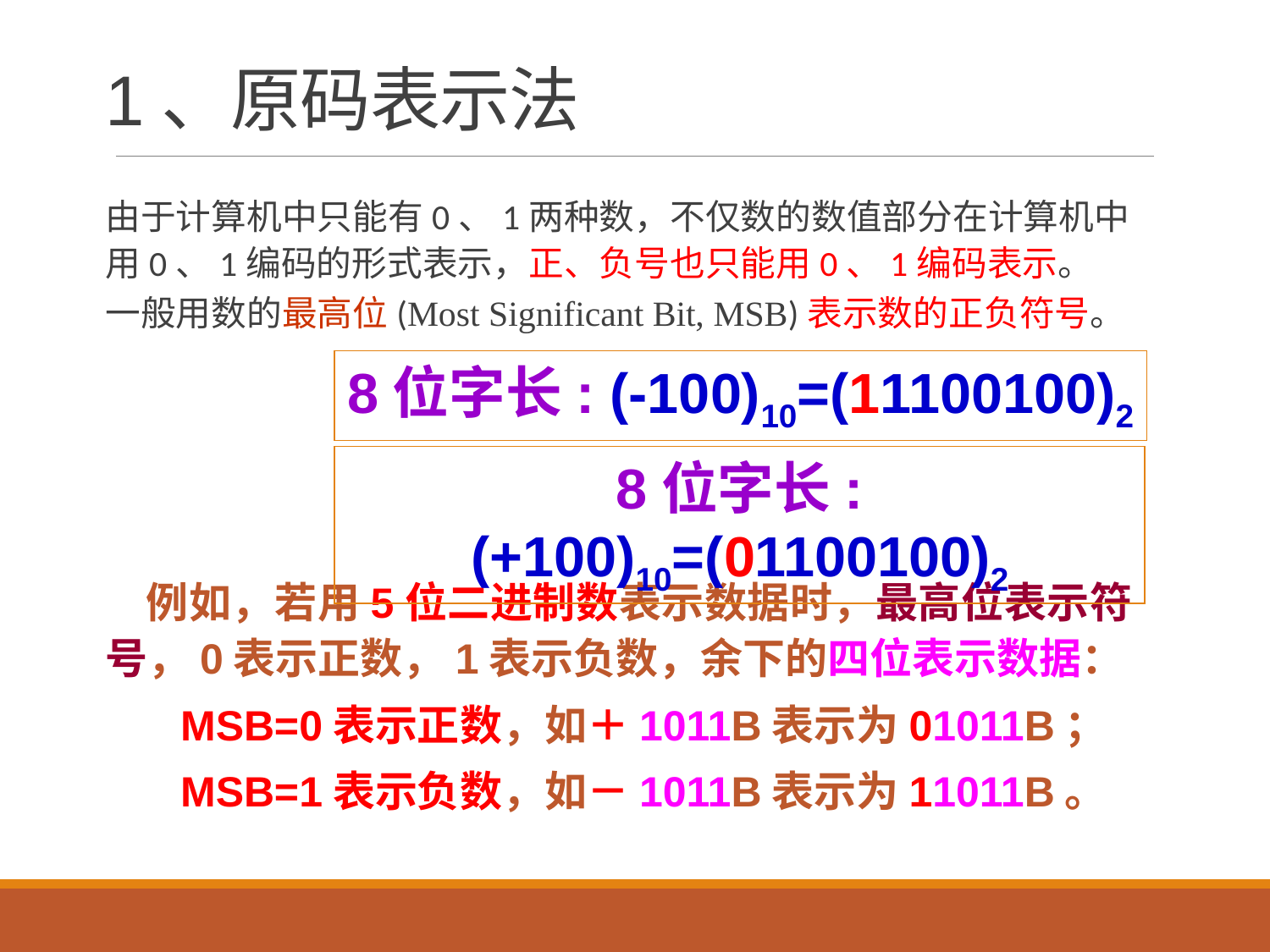

# 1、原码表示法
由于计算机中只能有0、1两种数，不仅数的数值部分在计算机中用0、1编码的形式表示，正、负号也只能用0、1编码表示。
一般用数的最高位(Most Significant Bit, MSB)表示数的正负符号。
8位字长: (-100)10=(11100100)2
8位字长: (+100)10=(01100100)2
   例如，若用5位二进制数表示数据时，最高位表示符号，0表示正数，1表示负数，余下的四位表示数据：
MSB=0表示正数，如＋1011B表示为01011B；
MSB=1表示负数，如－1011B表示为11011B。